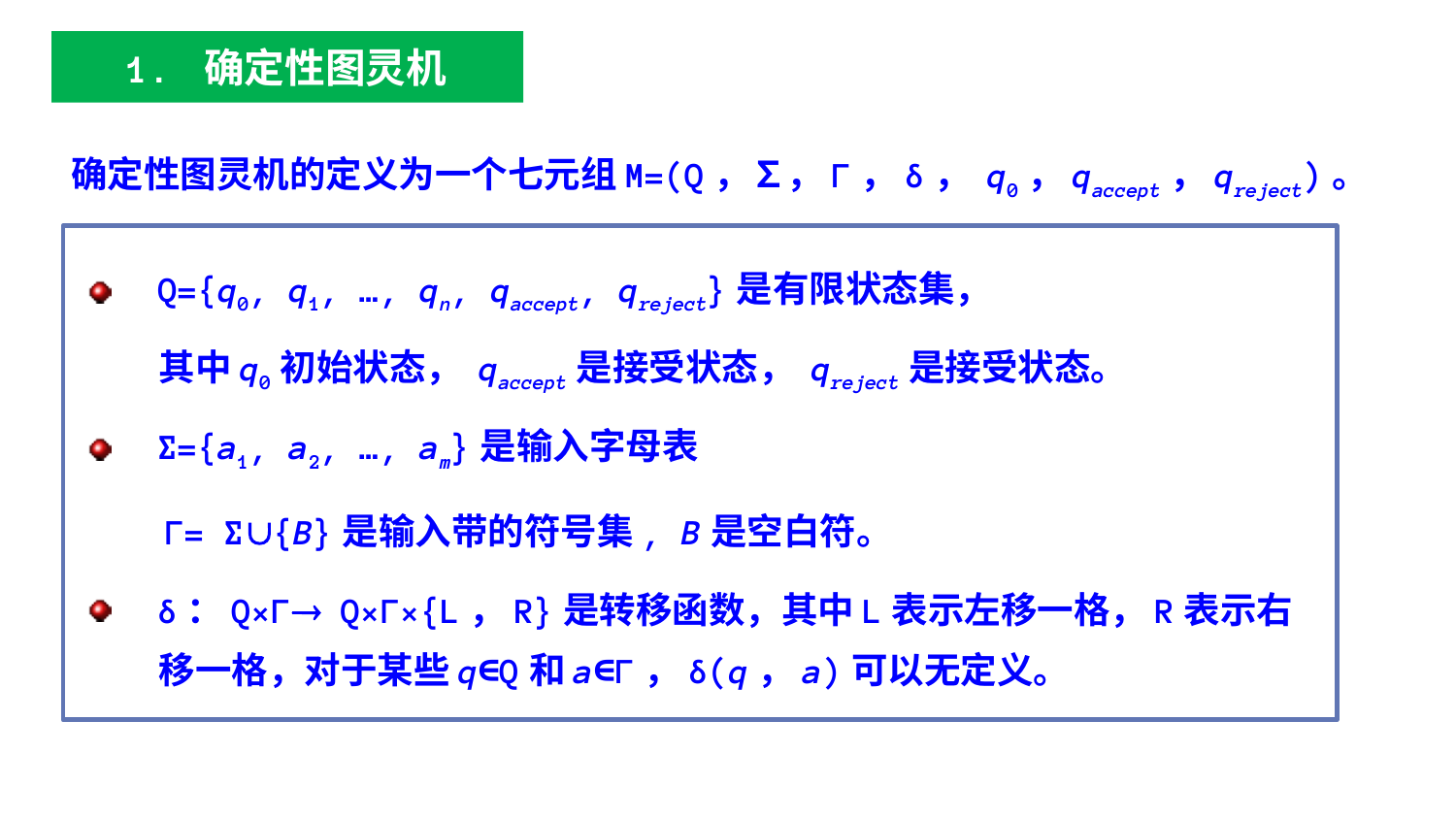

1. 确定性图灵机
确定性图灵机的定义为一个七元组M=(Q，∑，Γ，δ， q0，qaccept，qreject)。
Q={q0, q1, …, qn, qaccept, qreject}是有限状态集，
其中q0初始状态， qaccept是接受状态， qreject是接受状态。
∑={a1, a2, …, am}是输入字母表
    Γ= ∑∪{B}是输入带的符号集, B是空白符。
δ：Q×Γ→ Q×Γ×{L，R}是转移函数，其中L表示左移一格，R表示右移一格，对于某些q∈Q和a∈Γ，δ(q，a)可以无定义。